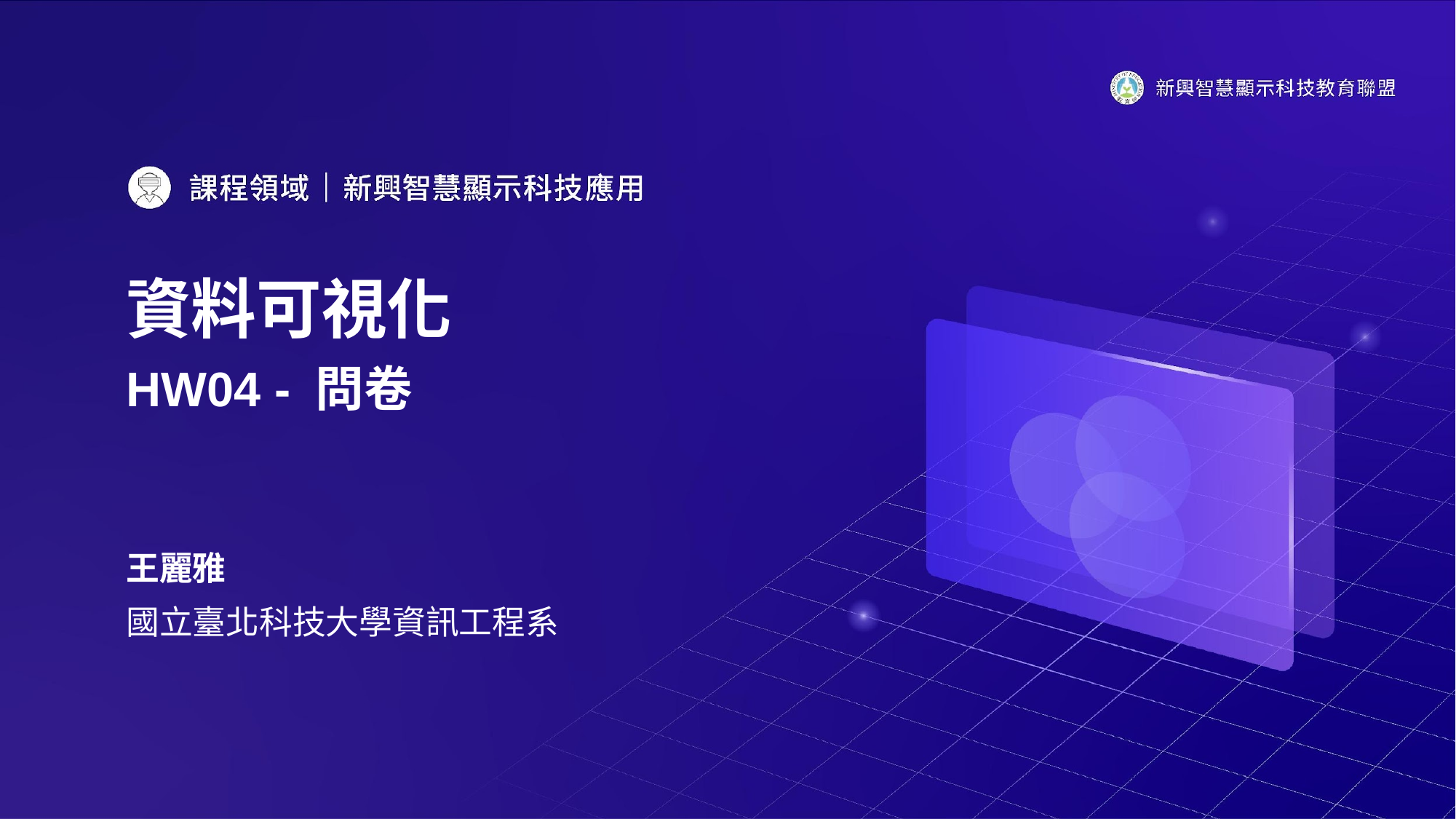

# 資料可視化
HW04 - 問卷
王麗雅
國立臺北科技大學資訊工程系